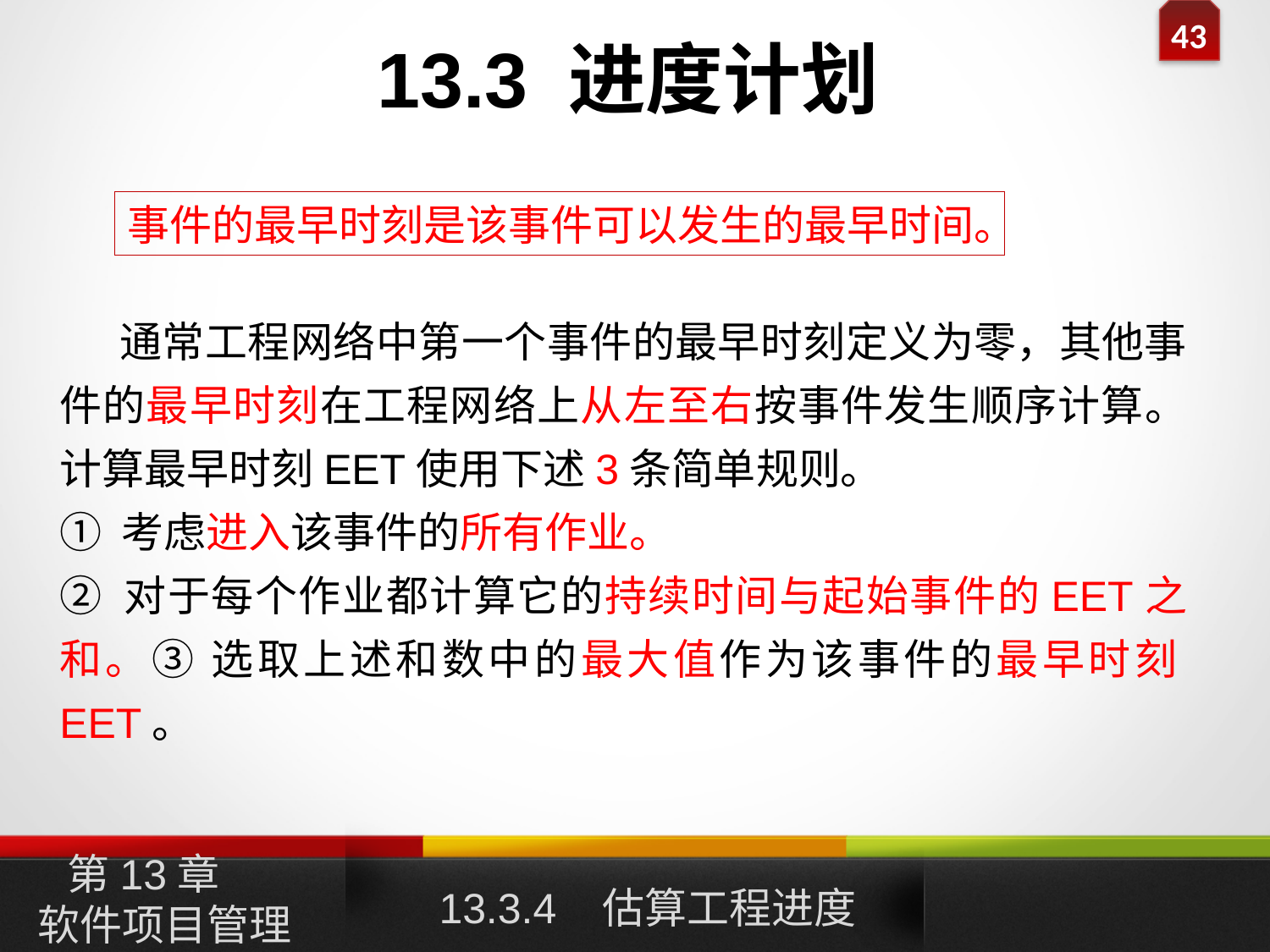

13.3 进度计划
事件的最早时刻是该事件可以发生的最早时间。
     通常工程网络中第一个事件的最早时刻定义为零，其他事件的最早时刻在工程网络上从左至右按事件发生顺序计算。计算最早时刻EET使用下述3条简单规则。
① 考虑进入该事件的所有作业。
② 对于每个作业都计算它的持续时间与起始事件的EET之和。③ 选取上述和数中的最大值作为该事件的最早时刻EET。
第13章
软件项目管理
13.3.4   估算工程进度